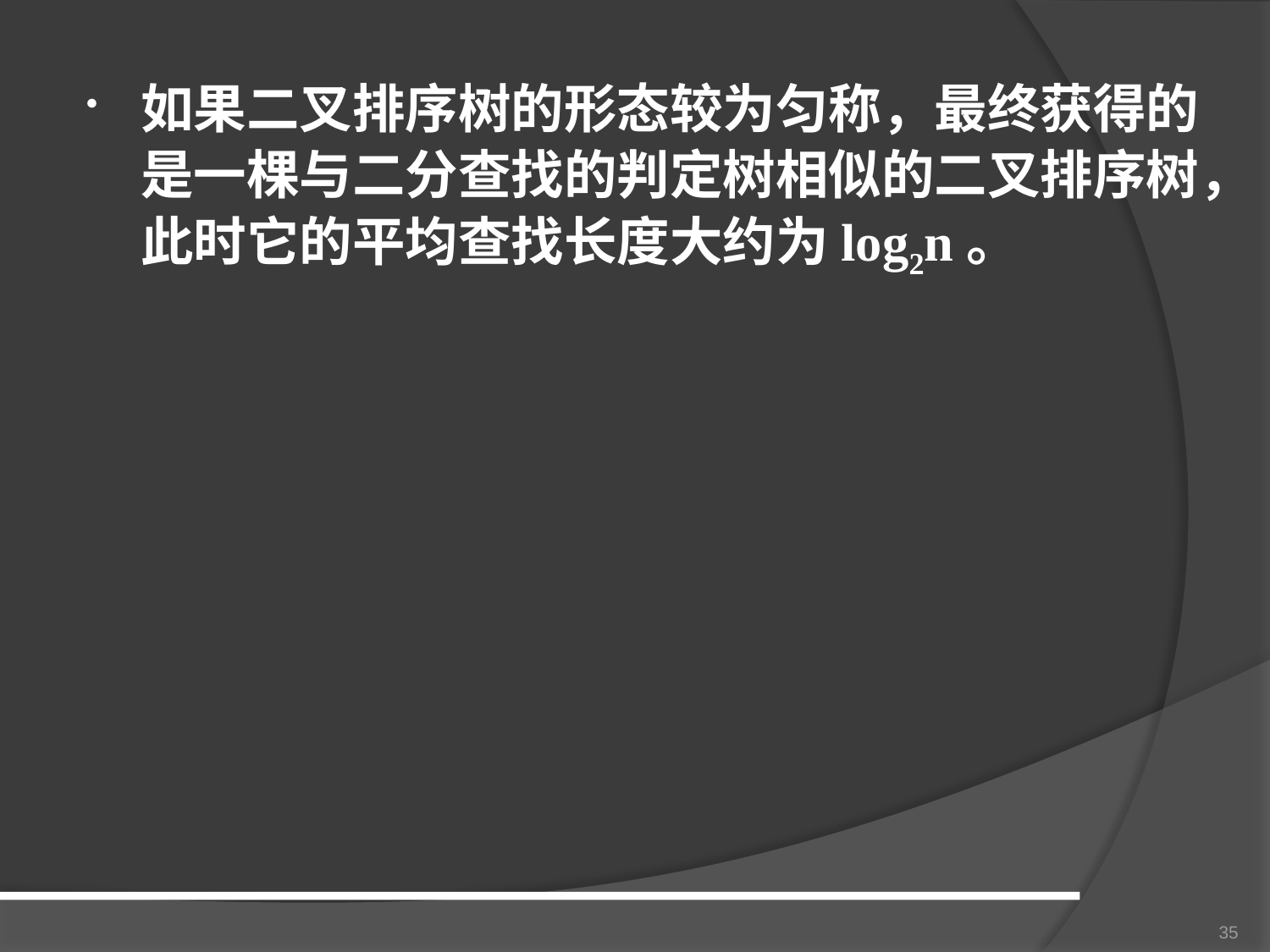

如果二叉排序树的形态较为匀称，最终获得的是一棵与二分查找的判定树相似的二叉排序树，此时它的平均查找长度大约为log2n。
35